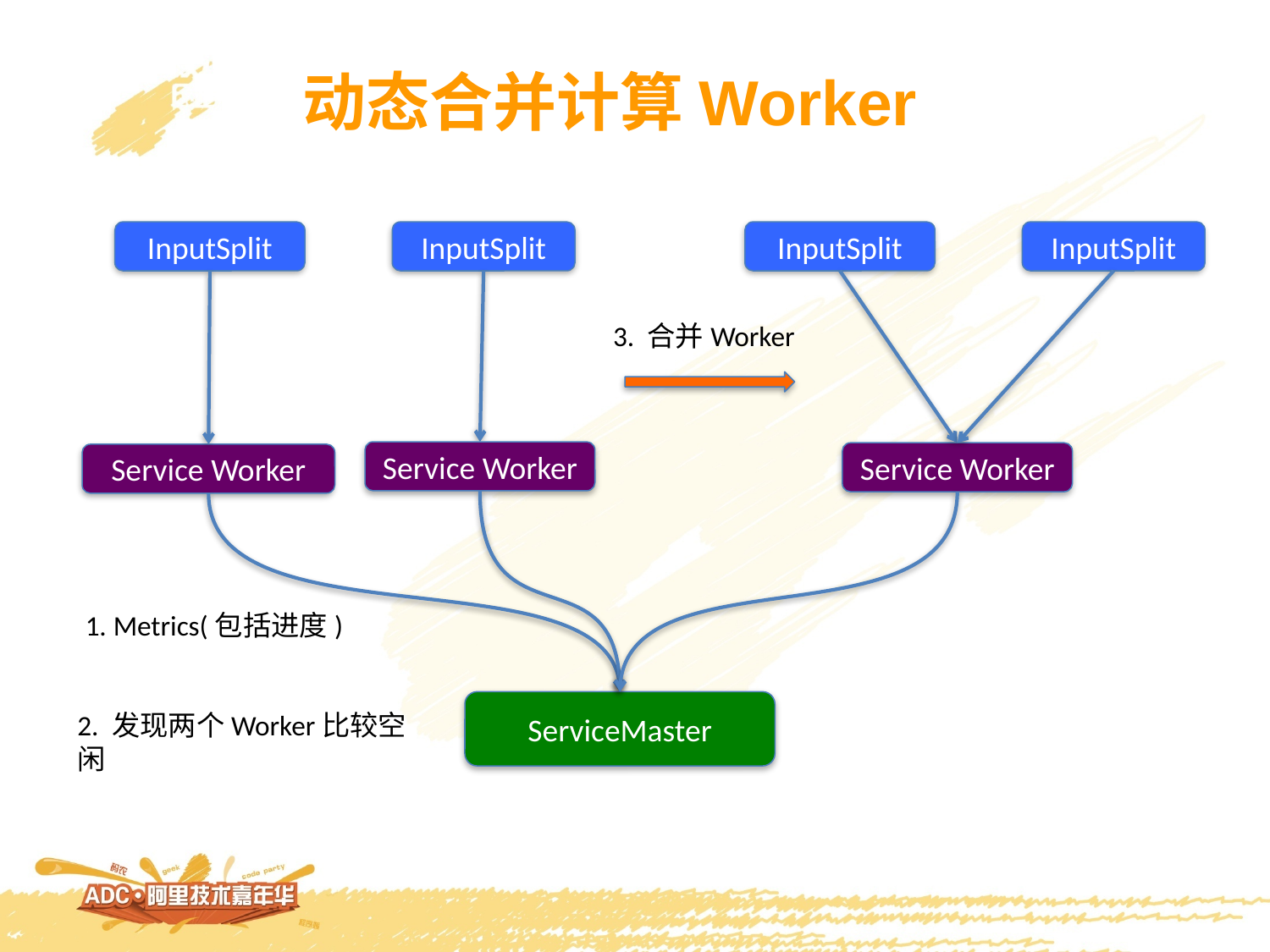

动态合并计算Worker
InputSplit
InputSplit
InputSplit
InputSplit
3. 合并Worker

Service Worker
Service Worker
Service Worker
1. Metrics(包括进度)
ServiceMaster
2. 发现两个Worker比较空闲